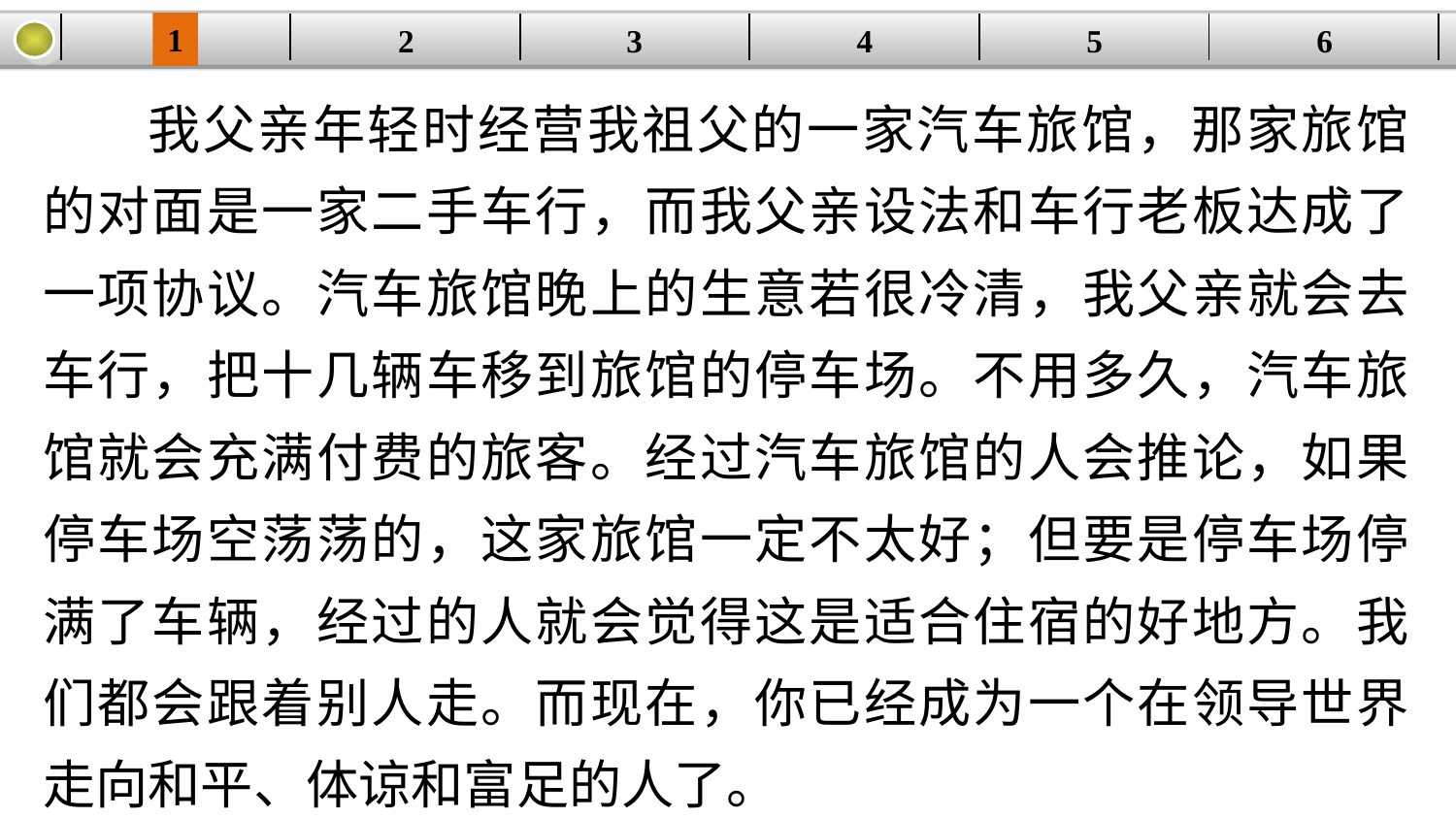

1
2
3
4
|  |  |  |  |  |  |
| --- | --- | --- | --- | --- | --- |
5
6

我父亲年轻时经营我祖父的一家汽车旅馆，那家旅馆的对面是一家二手车行，而我父亲设法和车行老板达成了一项协议。汽车旅馆晚上的生意若很冷清，我父亲就会去车行，把十几辆车移到旅馆的停车场。不用多久，汽车旅馆就会充满付费的旅客。经过汽车旅馆的人会推论，如果停车场空荡荡的，这家旅馆一定不太好；但要是停车场停满了车辆，经过的人就会觉得这是适合住宿的好地方。我们都会跟着别人走。而现在，你已经成为一个在领导世界走向和平、体谅和富足的人了。